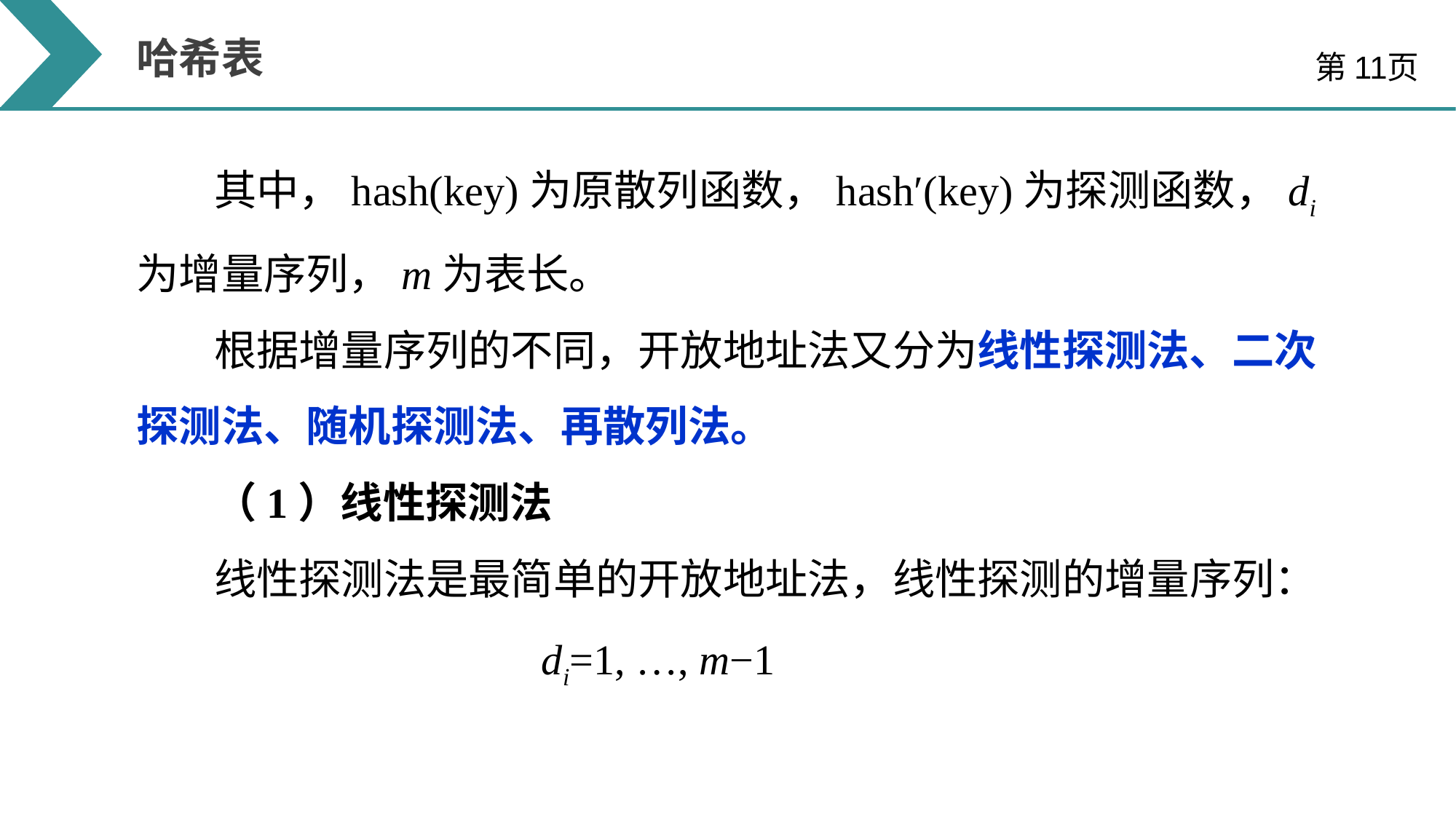

哈希表
第11页
其中，hash(key)为原散列函数，hash′(key)为探测函数，di为增量序列，m为表长。
根据增量序列的不同，开放地址法又分为线性探测法、二次探测法、随机探测法、再散列法。
（1）线性探测法
线性探测法是最简单的开放地址法，线性探测的增量序列：
	                            di=1, …, m−1